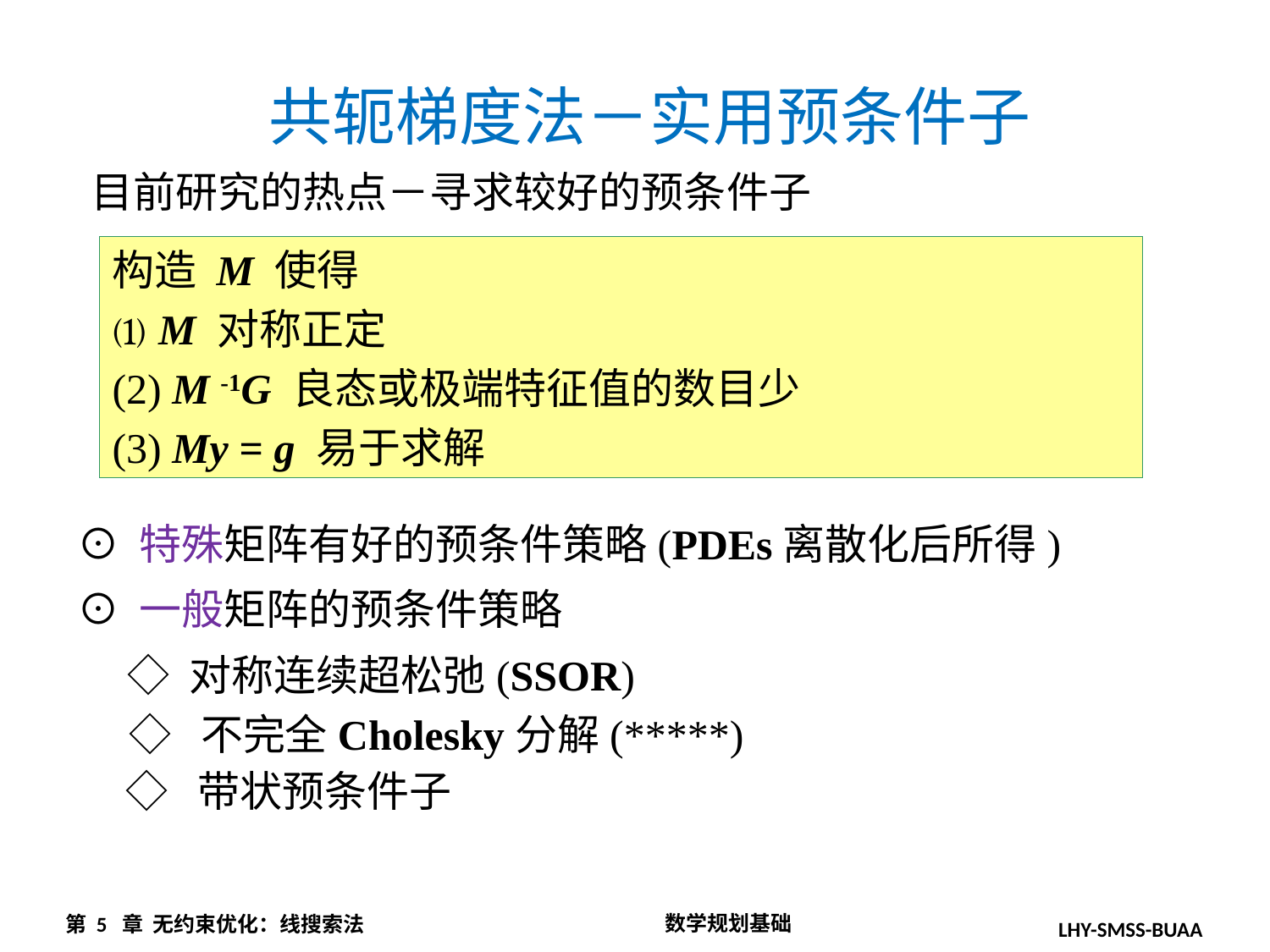

共轭梯度法－实用预条件子
目前研究的热点－寻求较好的预条件子
构造 M 使得
⑴ M 对称正定
(2) M -1G 良态或极端特征值的数目少
(3) My = g 易于求解
⊙ 特殊矩阵有好的预条件策略(PDEs离散化后所得)
⊙ 一般矩阵的预条件策略
◇ 对称连续超松弛(SSOR)
◇  不完全Cholesky分解(*****)
◇  带状预条件子